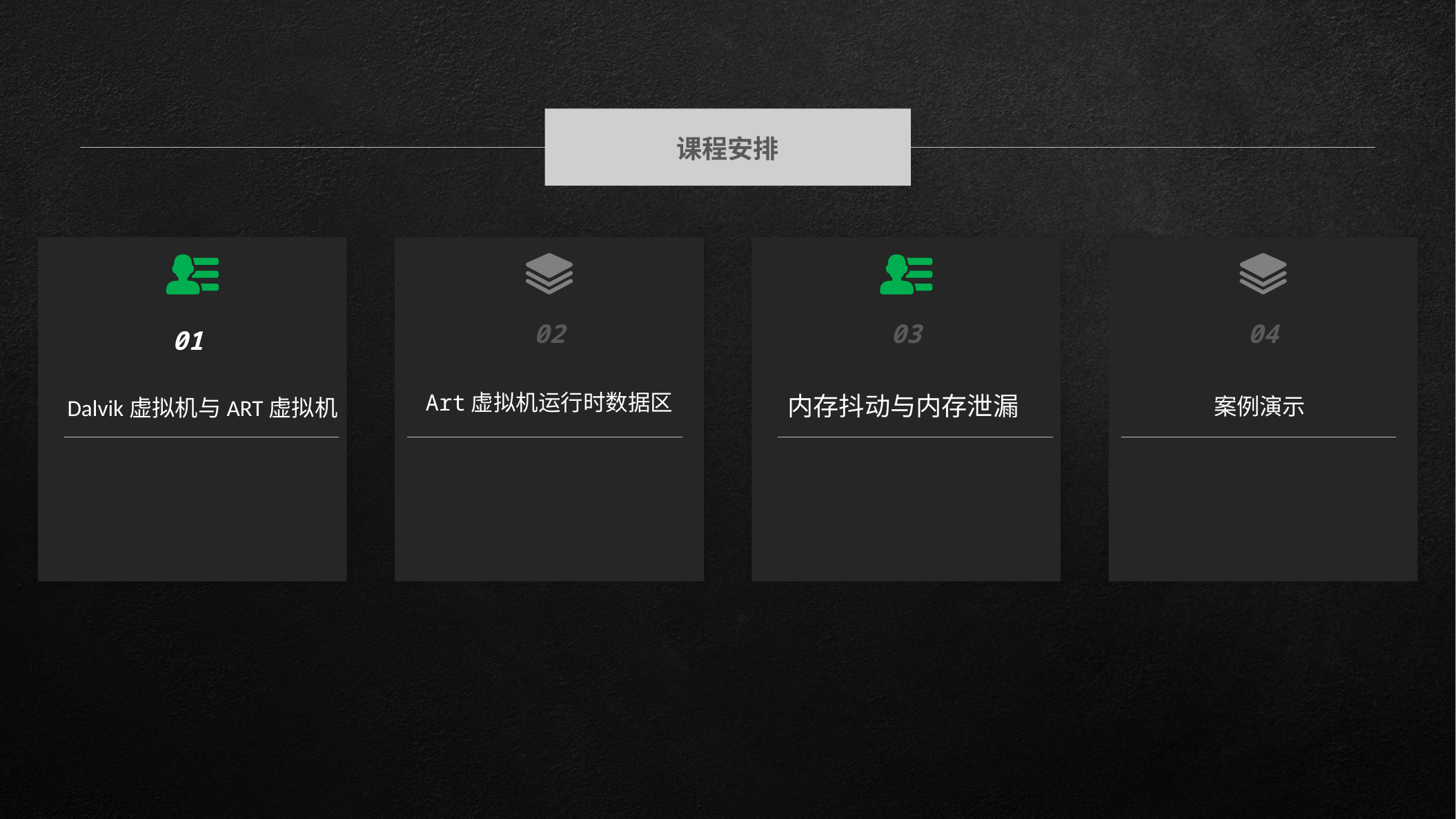

课程安排

01
Dalvik虚拟机与ART虚拟机

02

03

04
案例演示

Art虚拟机运行时数据区
内存抖动与内存泄漏